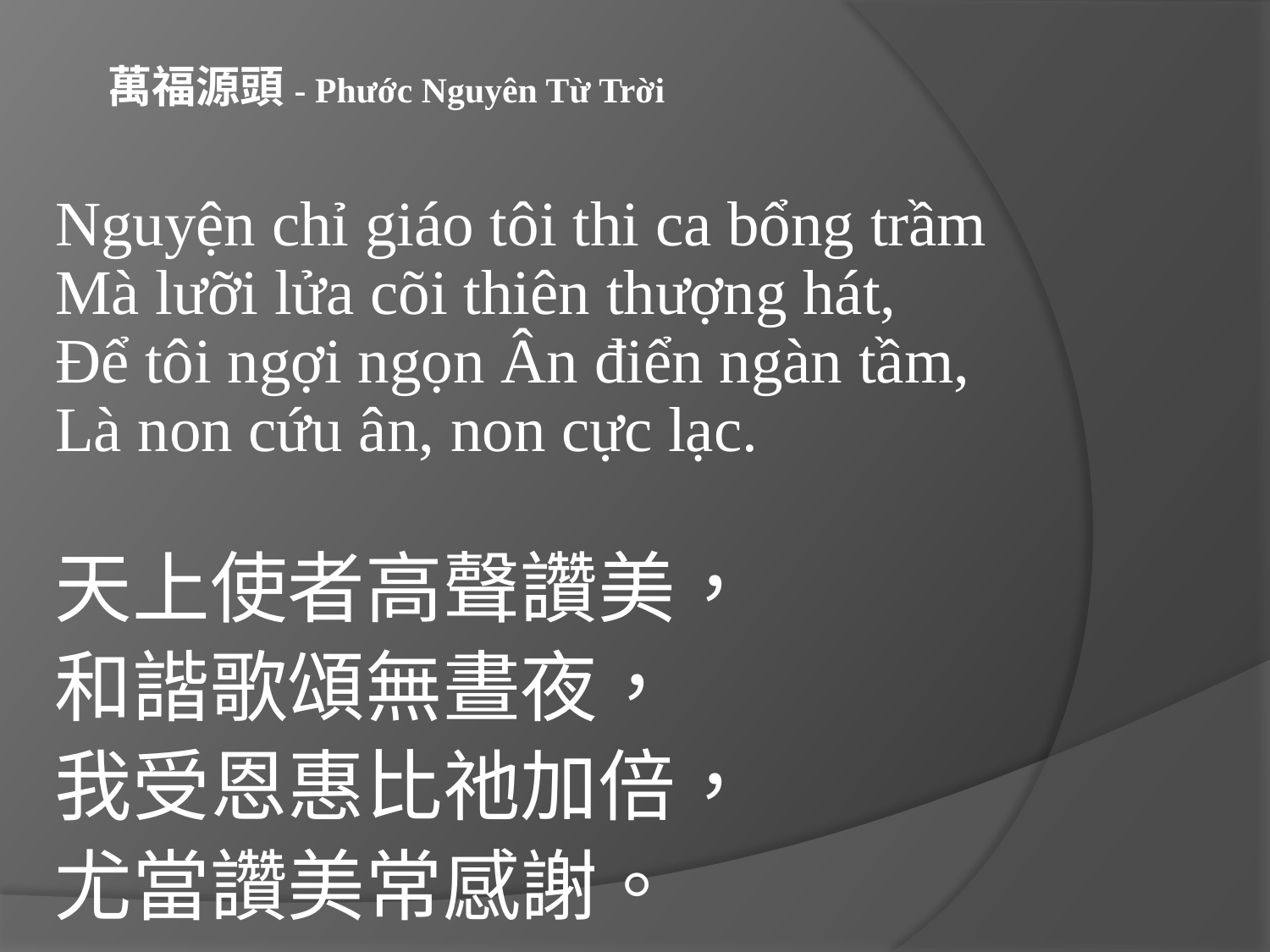

萬福源頭- Phước Nguyên Từ Trời
Nguyện chỉ giáo tôi thi ca bổng trầm
Mà lưỡi lửa cõi thiên thượng hát,
Ðể tôi ngợi ngọn Ân điển ngàn tầm,
Là non cứu ân, non cực lạc.
天上使者高聲讚美，
和諧歌頌無晝夜，
我受恩惠比祂加倍，
尤當讚美常感謝。